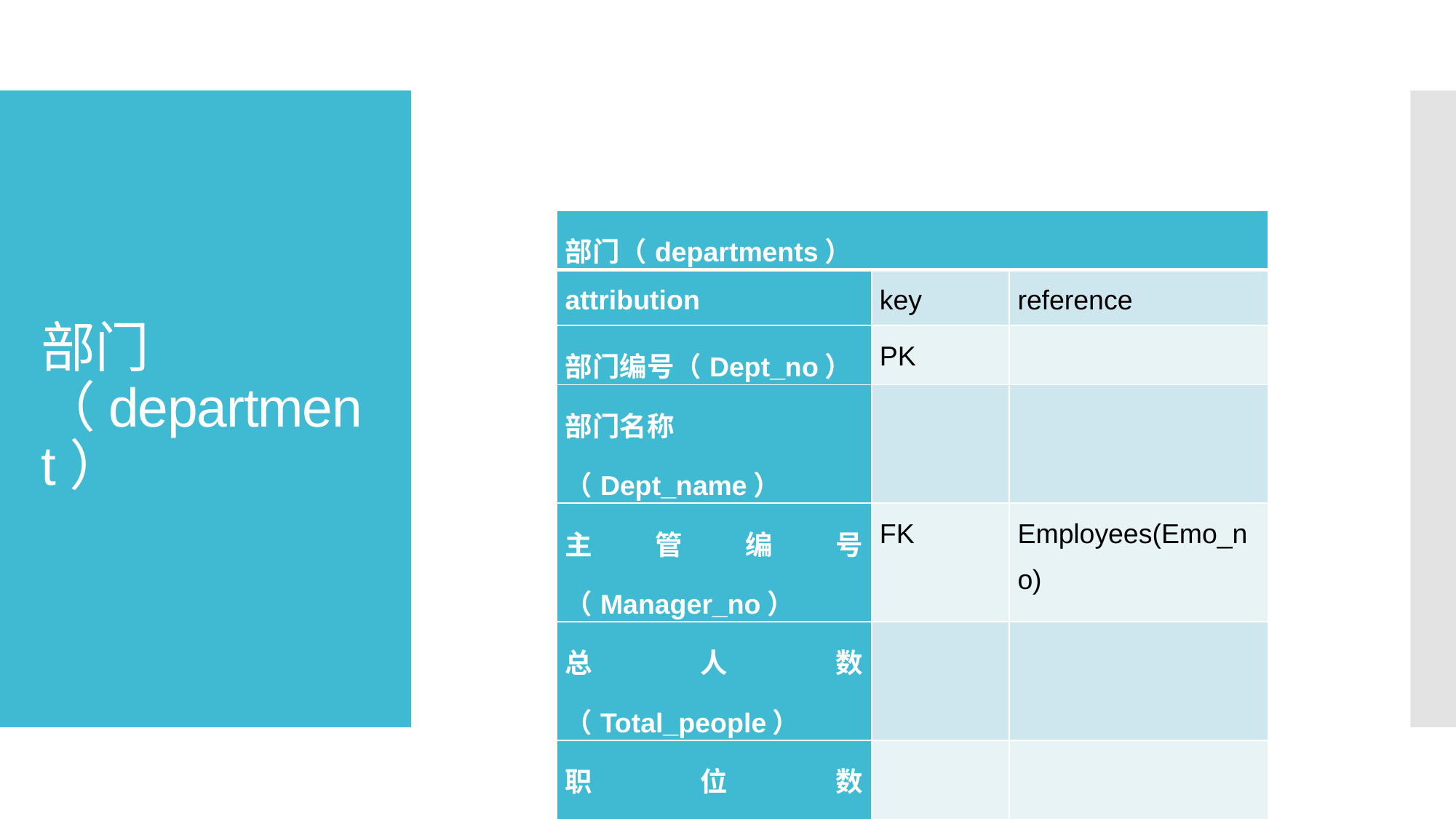

# 部门（department）
| 部门（departments） |  |  |
| --- | --- | --- |
| attribution | key | reference |
| 部门编号（Dept\_no） | PK |  |
| 部门名称（Dept\_name） |  |  |
| 主管编号（Manager\_no） | FK | Employees(Emo\_no) |
| 总人数（Total\_people） |  |  |
| 职位数（Total\_position） |  |  |